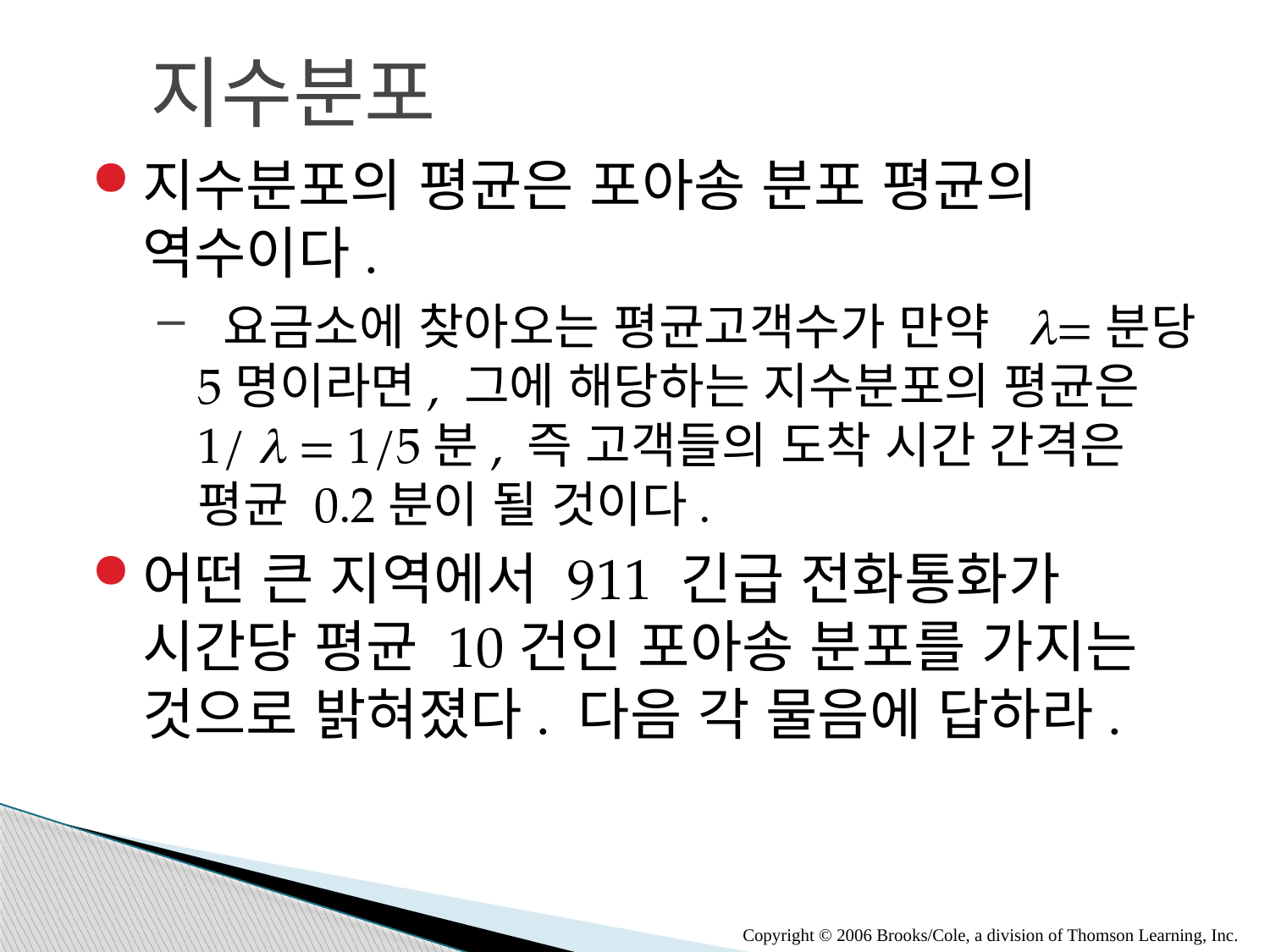

지수분포
지수분포의 평균은 포아송 분포 평균의 역수이다.
 요금소에 찾아오는 평균고객수가 만약  λ=분당 5명이라면, 그에 해당하는 지수분포의 평균은 1/ λ = 1/5분, 즉 고객들의 도착 시간 간격은 평균 0.2분이 될 것이다.
어떤 큰 지역에서 911 긴급 전화통화가 시간당 평균 10건인 포아송 분포를 가지는 것으로 밝혀졌다. 다음 각 물음에 답하라.